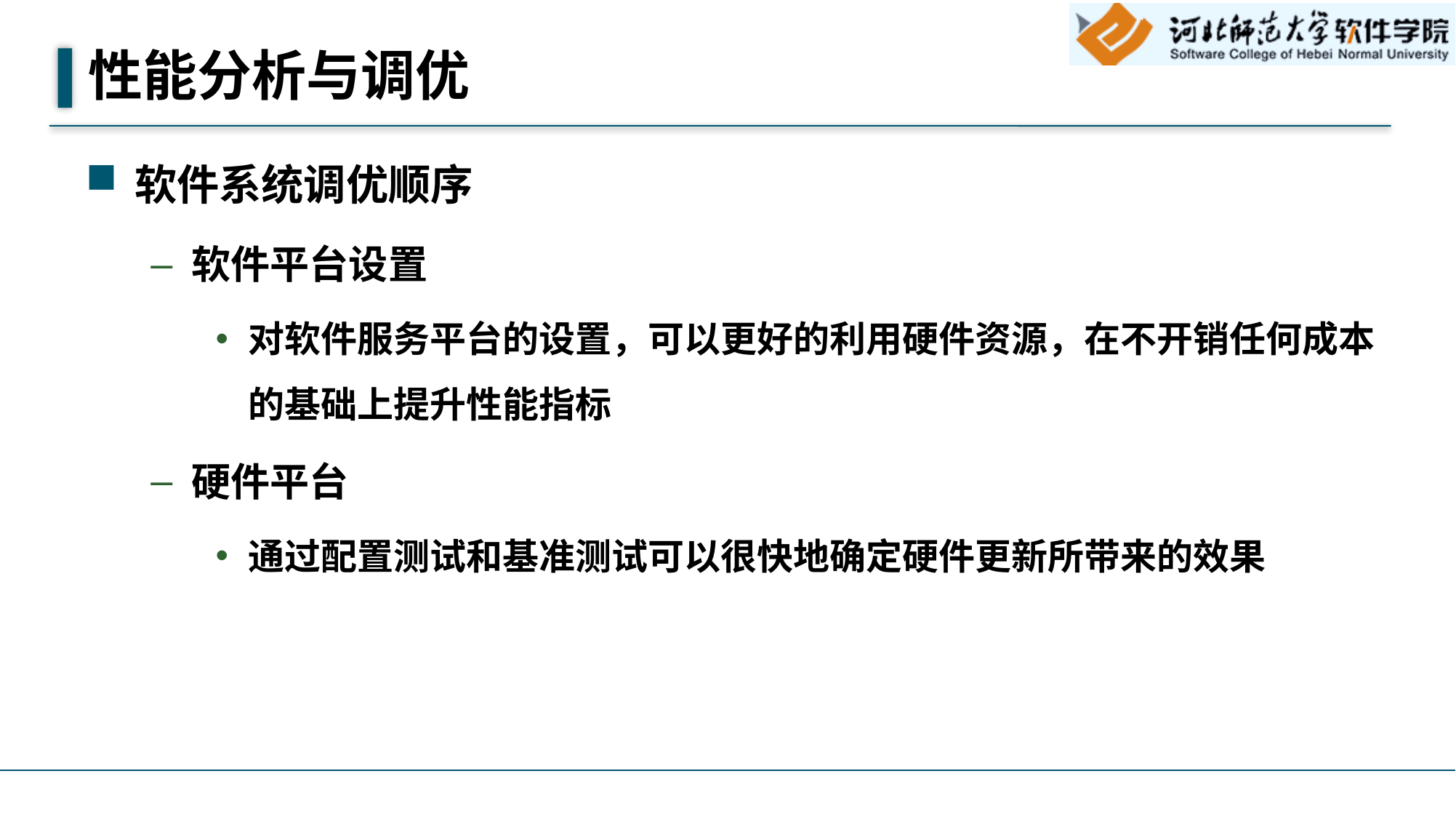

# 性能分析与调优
软件系统调优顺序
软件平台设置
对软件服务平台的设置，可以更好的利用硬件资源，在不开销任何成本的基础上提升性能指标
硬件平台
通过配置测试和基准测试可以很快地确定硬件更新所带来的效果